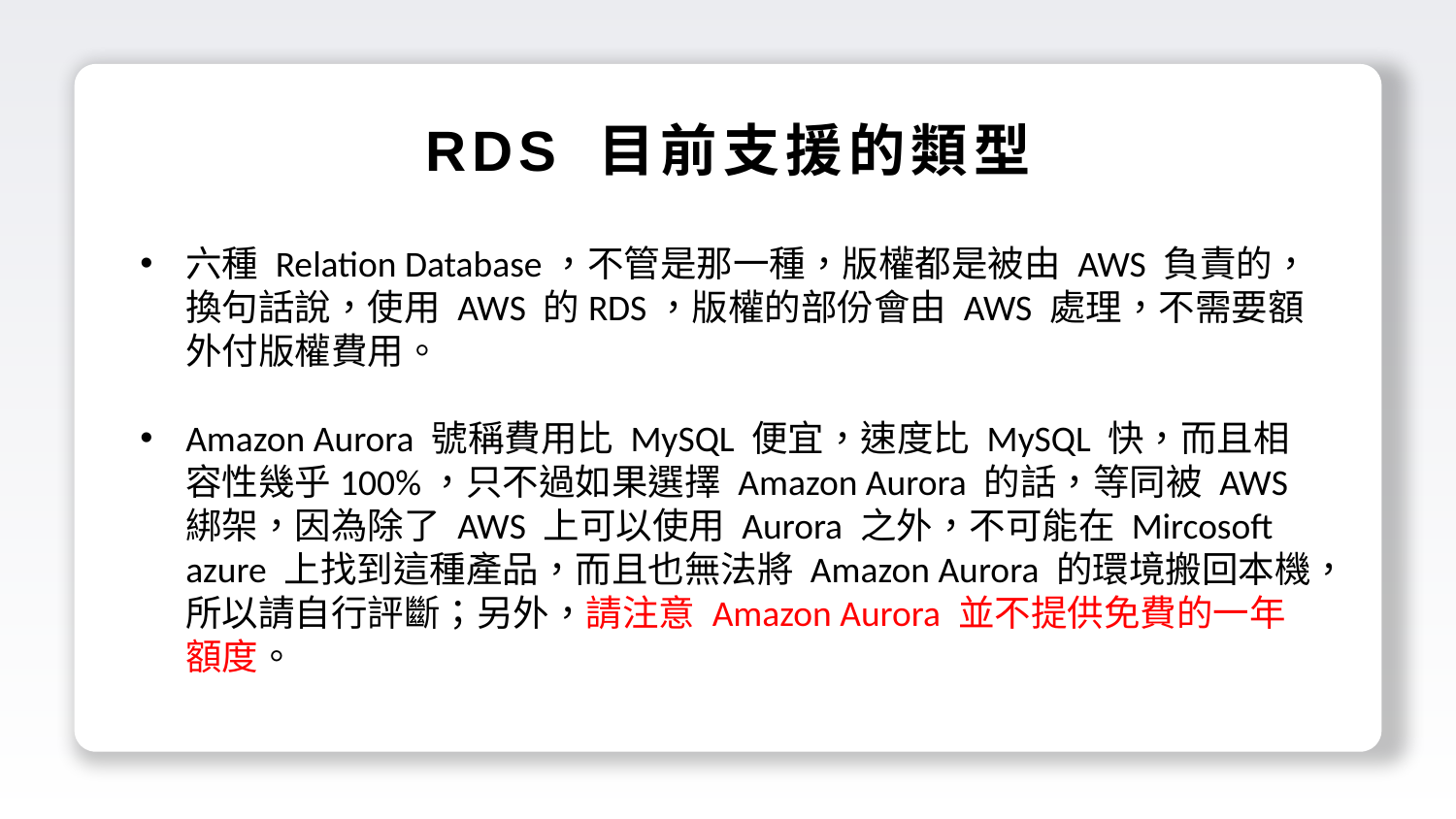

RDS 目前支援的類型
六種 Relation Database，不管是那一種，版權都是被由 AWS 負責的，換句話說，使用 AWS 的RDS，版權的部份會由 AWS 處理，不需要額外付版權費用。

Amazon Aurora 號稱費用比 MySQL 便宜，速度比 MySQL 快，而且相容性幾乎100%，只不過如果選擇 Amazon Aurora 的話，等同被 AWS 綁架，因為除了 AWS 上可以使用 Aurora 之外，不可能在 Mircosoft azure 上找到這種產品，而且也無法將 Amazon Aurora 的環境搬回本機，所以請自行評斷；另外，請注意 Amazon Aurora 並不提供免費的一年額度。